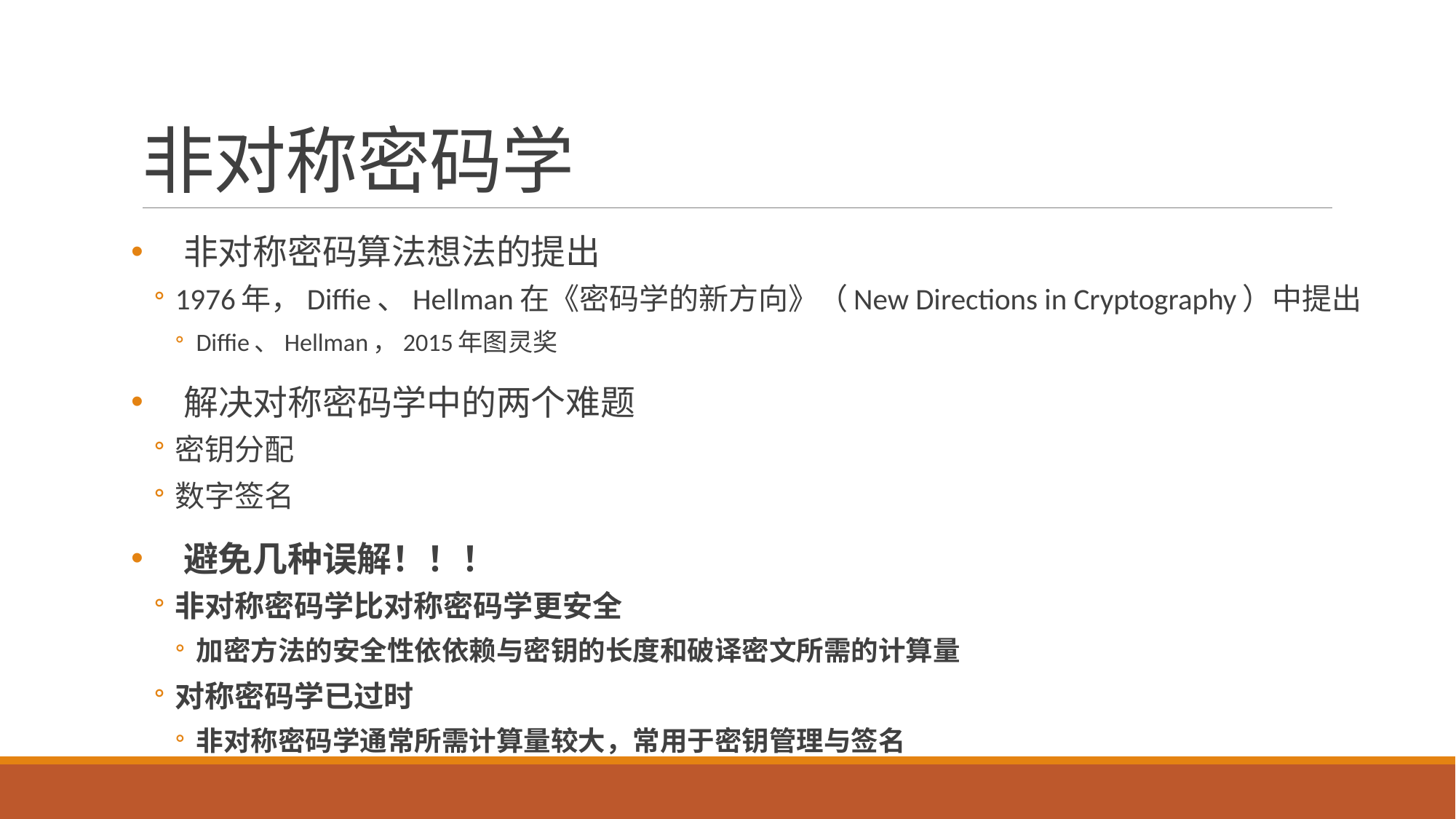

# 非对称密码学
非对称密码算法想法的提出
1976年，Diffie、Hellman在《密码学的新方向》（New Directions in Cryptography）中提出
Diffie、Hellman，2015年图灵奖
解决对称密码学中的两个难题
密钥分配
数字签名
避免几种误解！！！
非对称密码学比对称密码学更安全
加密方法的安全性依依赖与密钥的长度和破译密文所需的计算量
对称密码学已过时
非对称密码学通常所需计算量较大，常用于密钥管理与签名